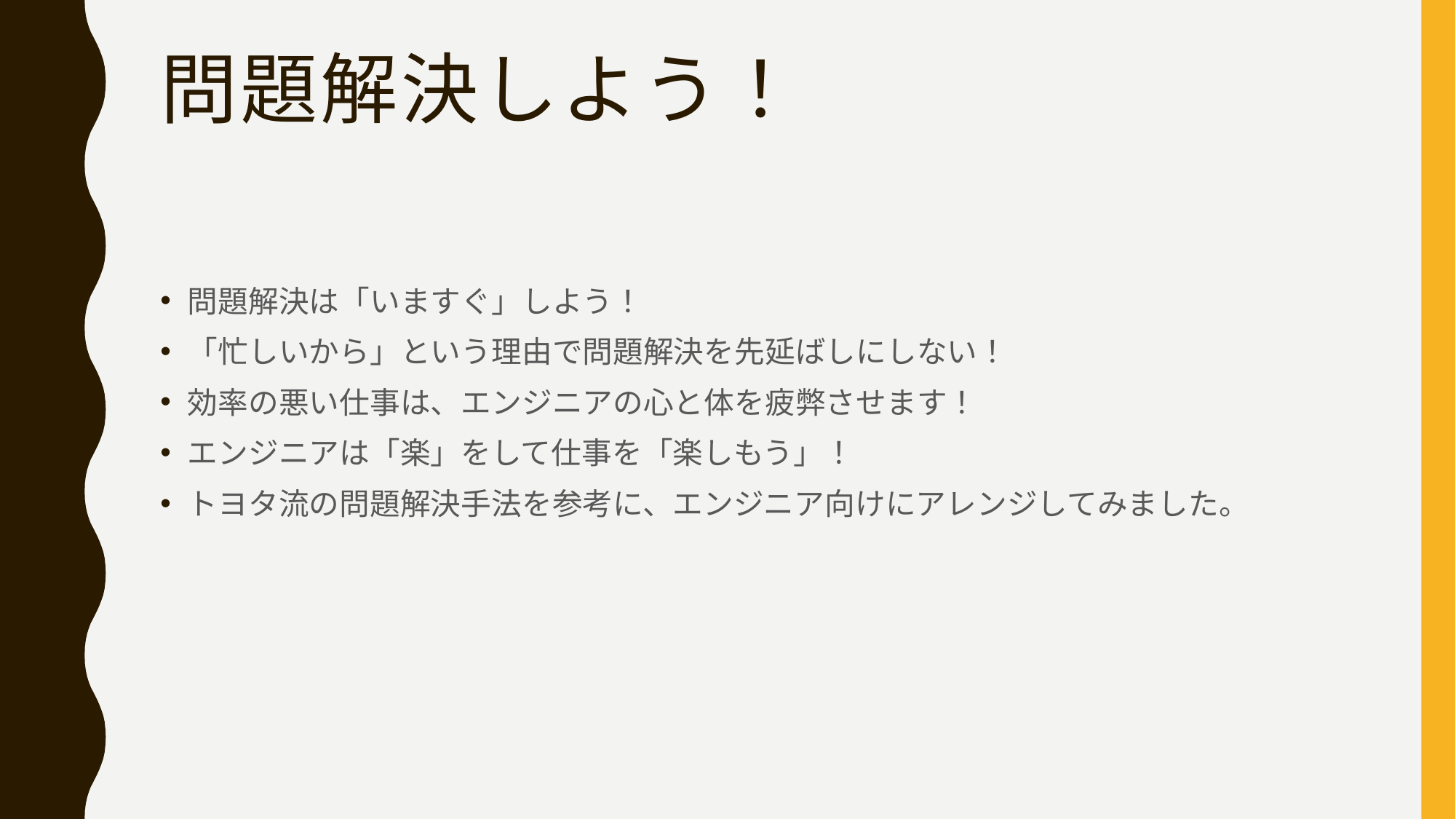

# 問題解決しよう！
問題解決は「いますぐ」しよう！
「忙しいから」という理由で問題解決を先延ばしにしない！
効率の悪い仕事は、エンジニアの心と体を疲弊させます！
エンジニアは「楽」をして仕事を「楽しもう」！
トヨタ流の問題解決手法を参考に、エンジニア向けにアレンジしてみました。